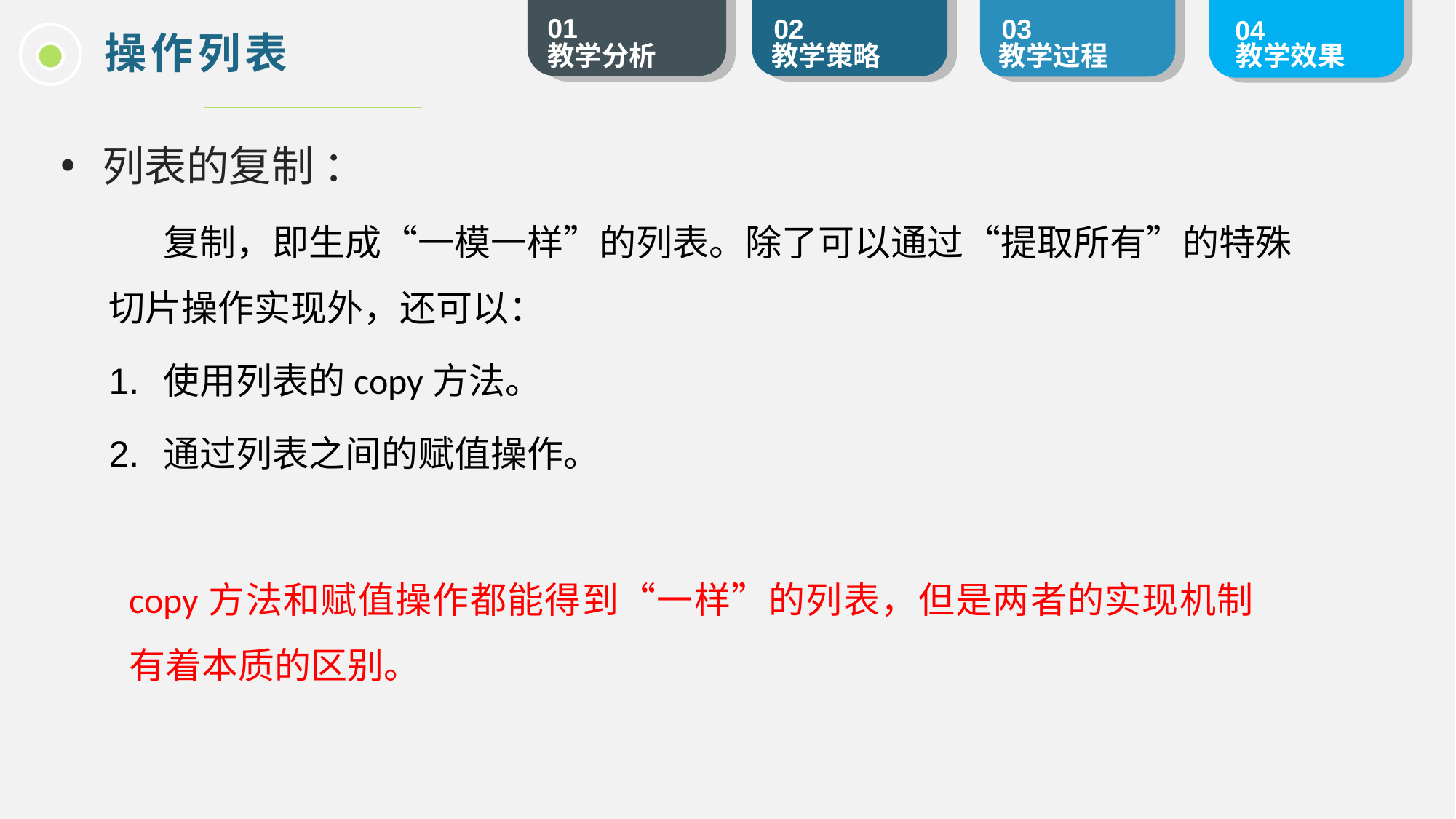

操作列表

列表的复制 ：
复制，即生成“一模一样”的列表。除了可以通过“提取所有”的特殊切片操作实现外，还可以：
使用列表的copy方法。
通过列表之间的赋值操作。
copy方法和赋值操作都能得到“一样”的列表，但是两者的实现机制有着本质的区别。